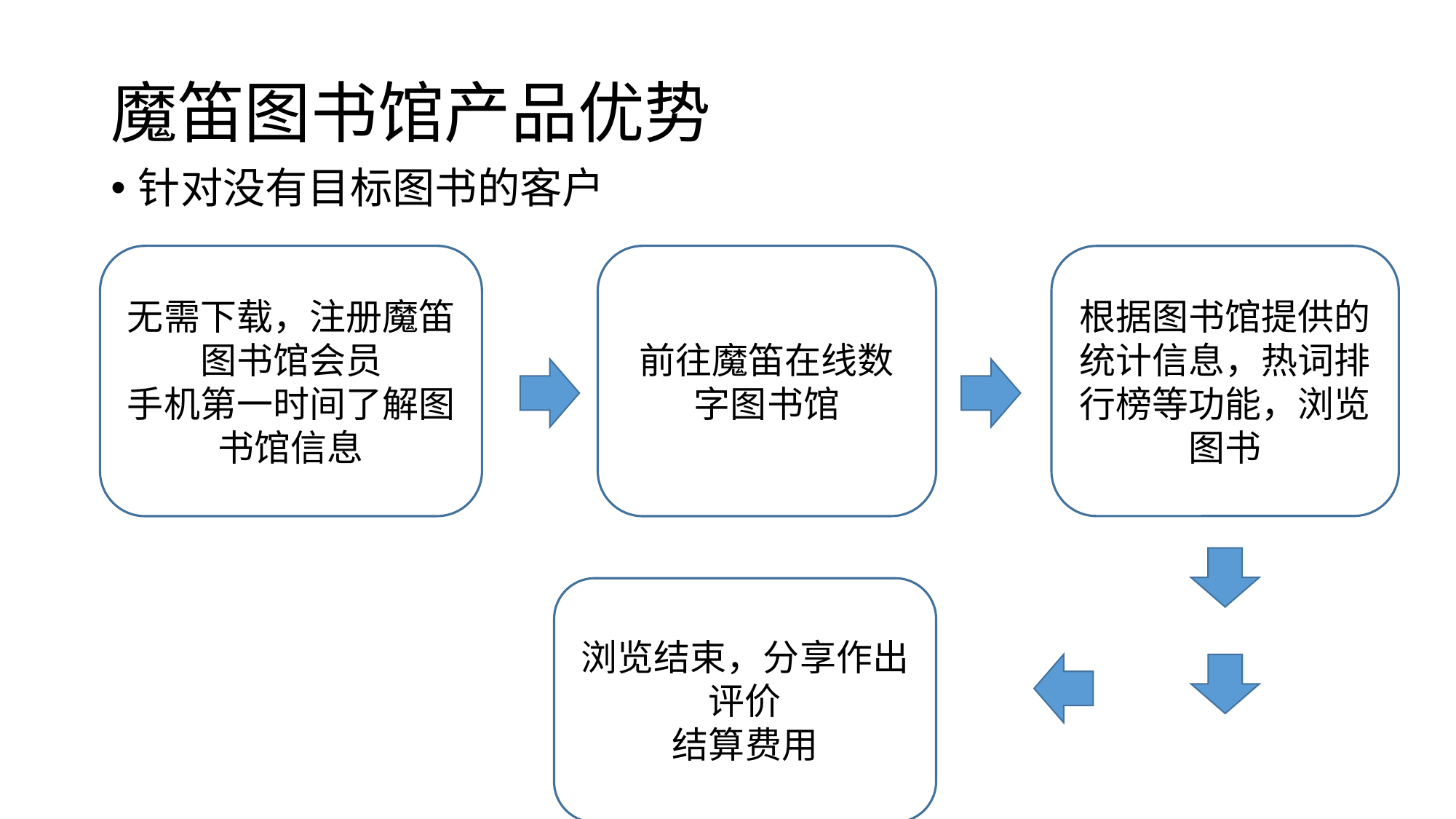

# 魔笛图书馆产品优势
针对没有目标图书的客户

无需下载，注册魔笛图书馆会员
手机第一时间了解图书馆信息
前往魔笛在线数字图书馆
根据图书馆提供的统计信息，热词排行榜等功能，浏览图书

浏览结束，分享作出评价
结算费用